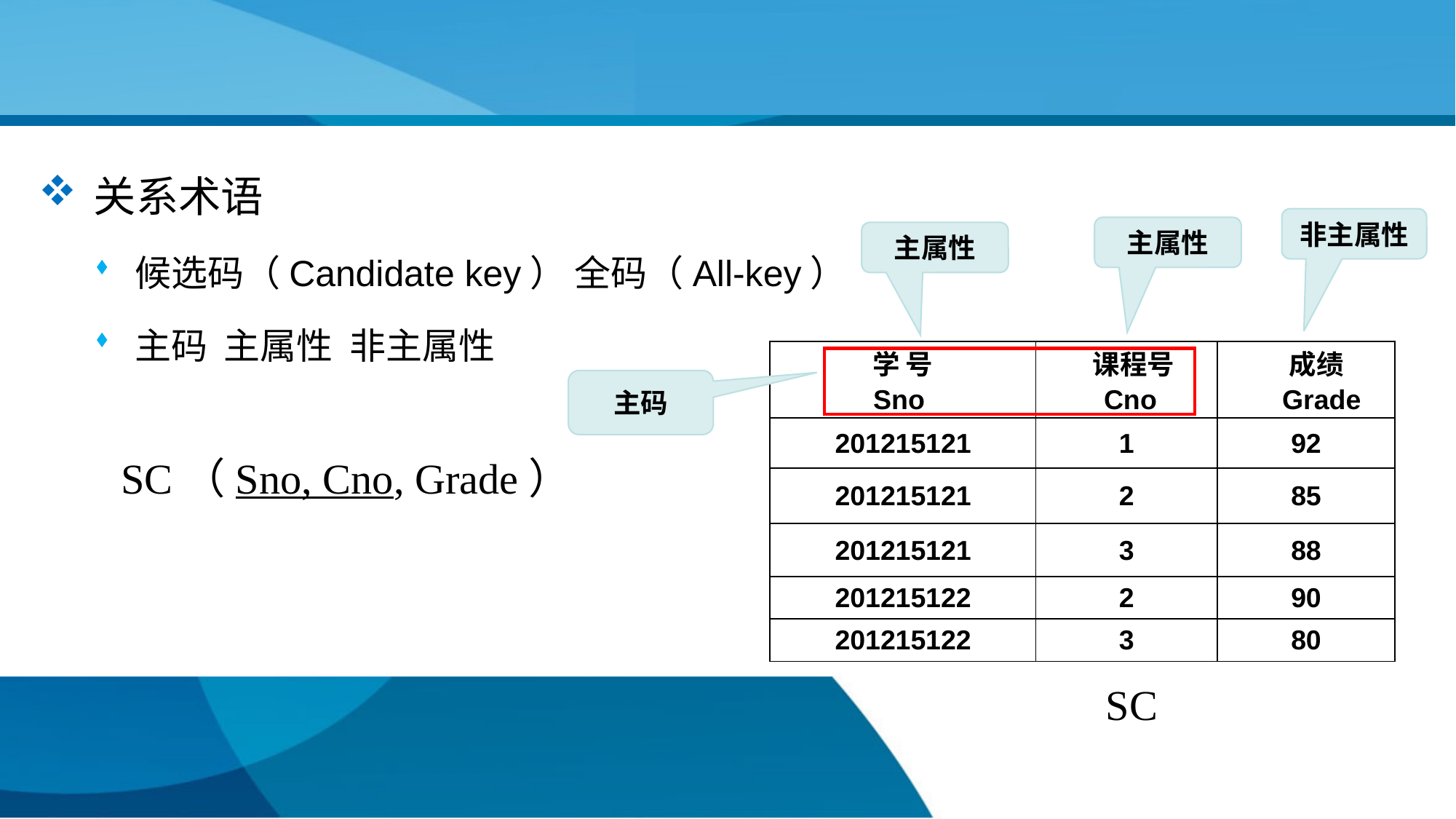

#
关系术语
候选码（Candidate key） 全码（All-key）
主码  主属性  非主属性
非主属性
主属性
主属性
| 学 号 | 课程号 | 成绩 |
| --- | --- | --- |
| Sno | Cno | Grade |
| 201215121 | 1 | 92 |
| 201215121 | 2 | 85 |
| 201215121 | 3 | 88 |
| 201215122 | 2 | 90 |
| 201215122 | 3 | 80 |

主码
SC（Sno, Cno, Grade）
SC